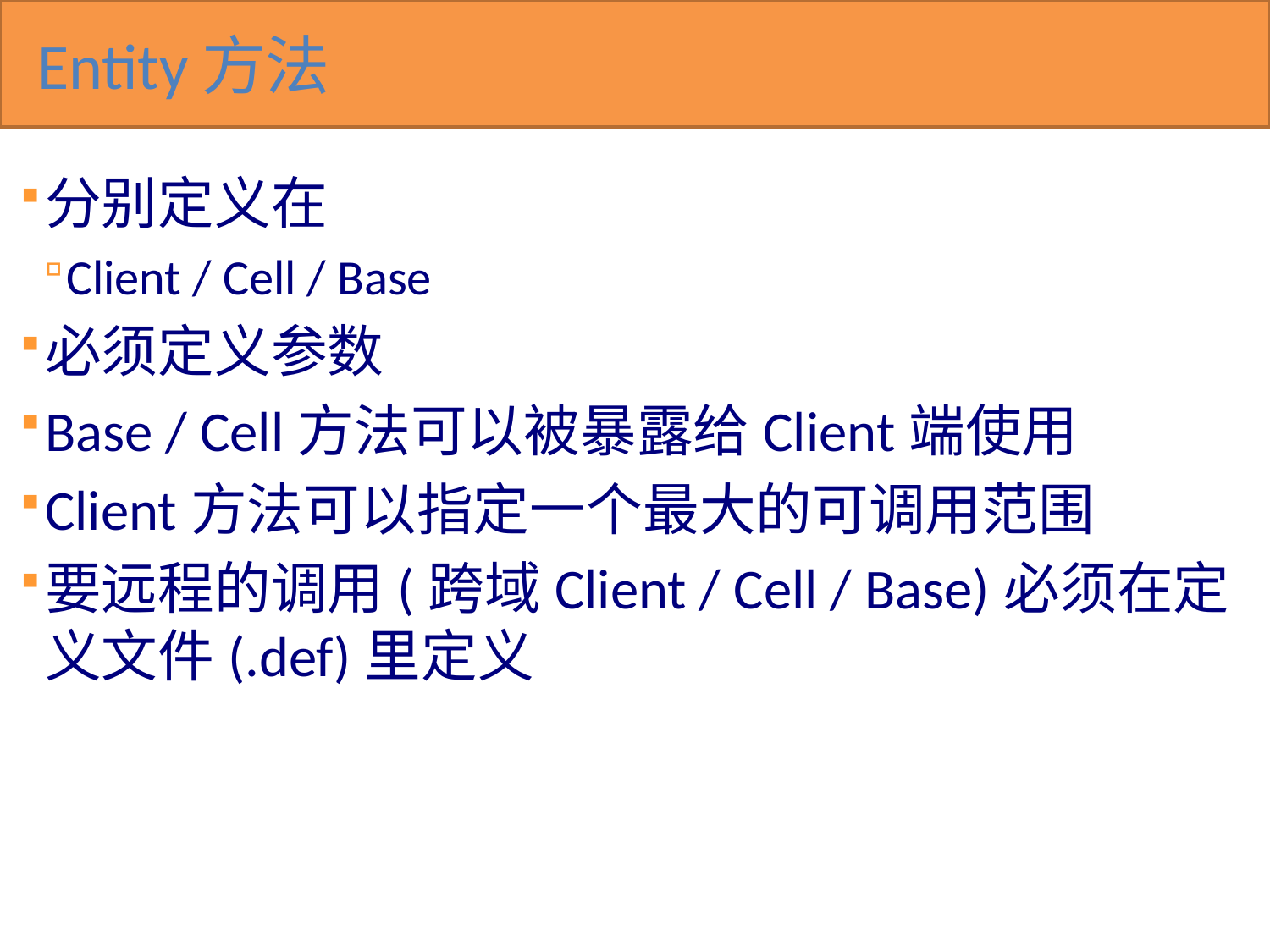

# Entity方法
分别定义在
Client / Cell / Base
必须定义参数
Base / Cell方法可以被暴露给Client端使用
Client方法可以指定一个最大的可调用范围
要远程的调用(跨域Client / Cell / Base)必须在定义文件(.def)里定义